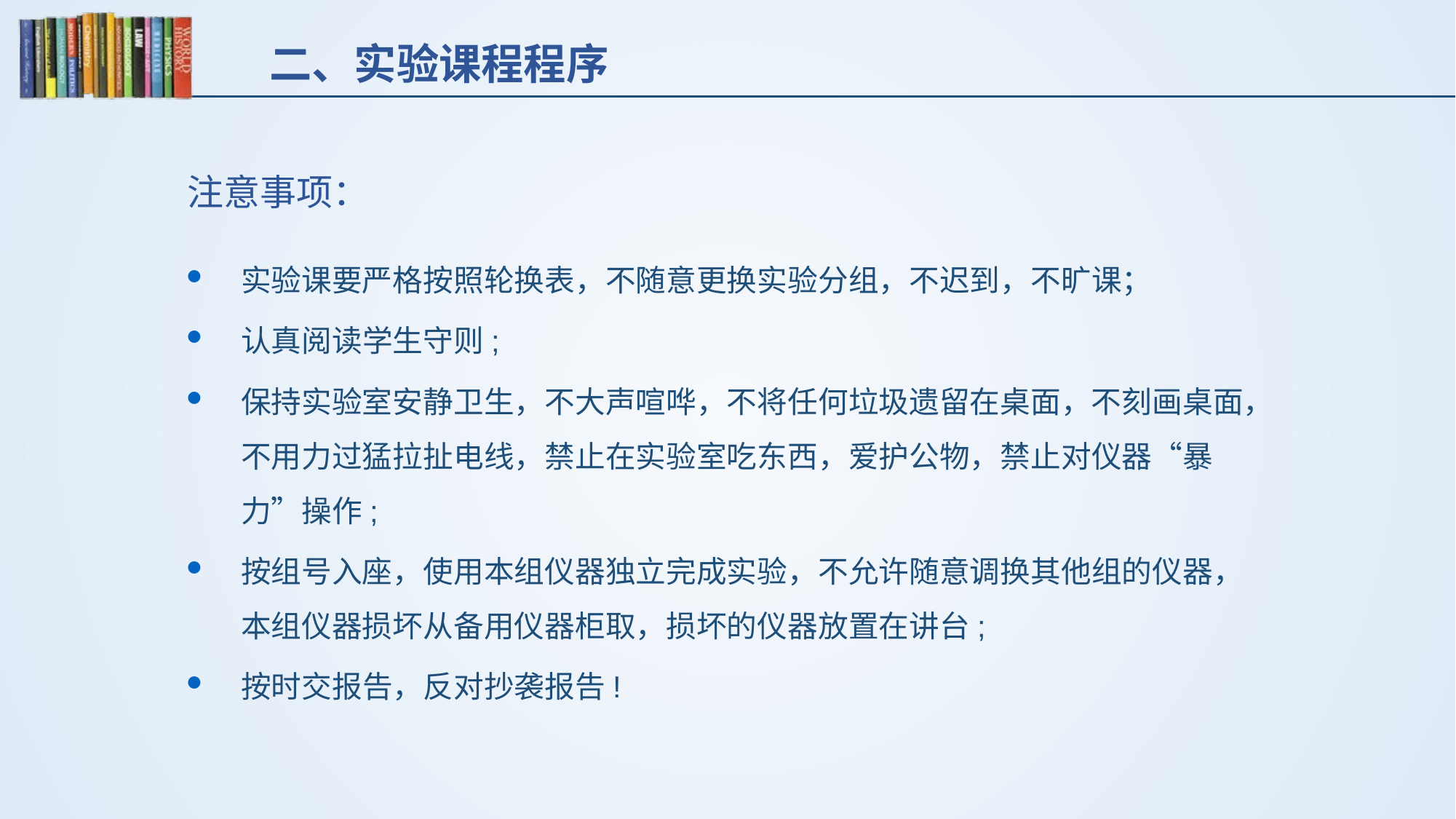

二、实验课程程序
注意事项：
实验课要严格按照轮换表，不随意更换实验分组，不迟到，不旷课；
认真阅读学生守则;
保持实验室安静卫生，不大声喧哗，不将任何垃圾遗留在桌面，不刻画桌面，不用力过猛拉扯电线，禁止在实验室吃东西，爱护公物，禁止对仪器“暴力”操作;
按组号入座，使用本组仪器独立完成实验，不允许随意调换其他组的仪器，本组仪器损坏从备用仪器柜取，损坏的仪器放置在讲台;
按时交报告，反对抄袭报告!